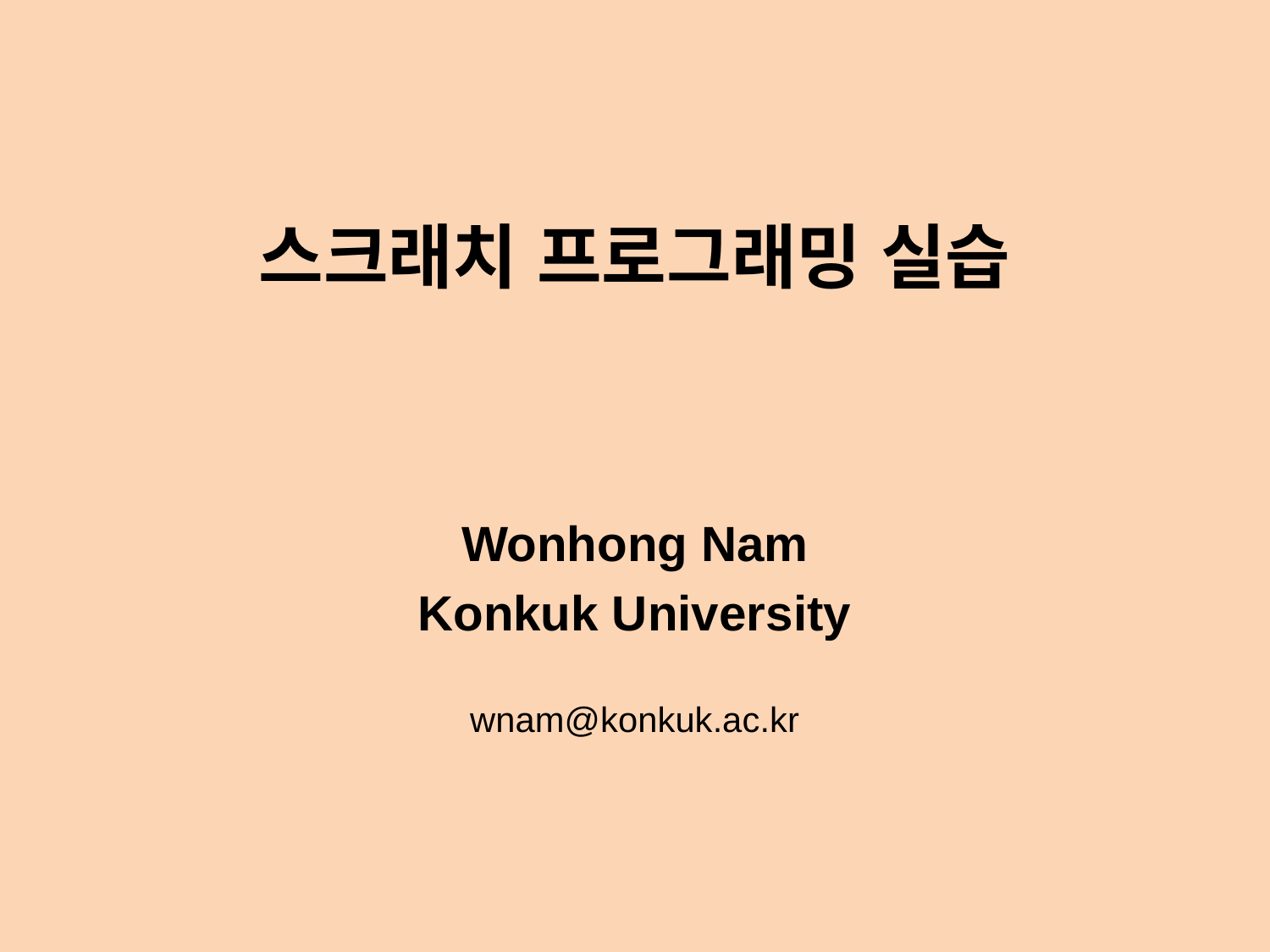

# 스크래치 프로그래밍 실습

Wonhong Nam
Konkuk University

wnam@konkuk.ac.kr